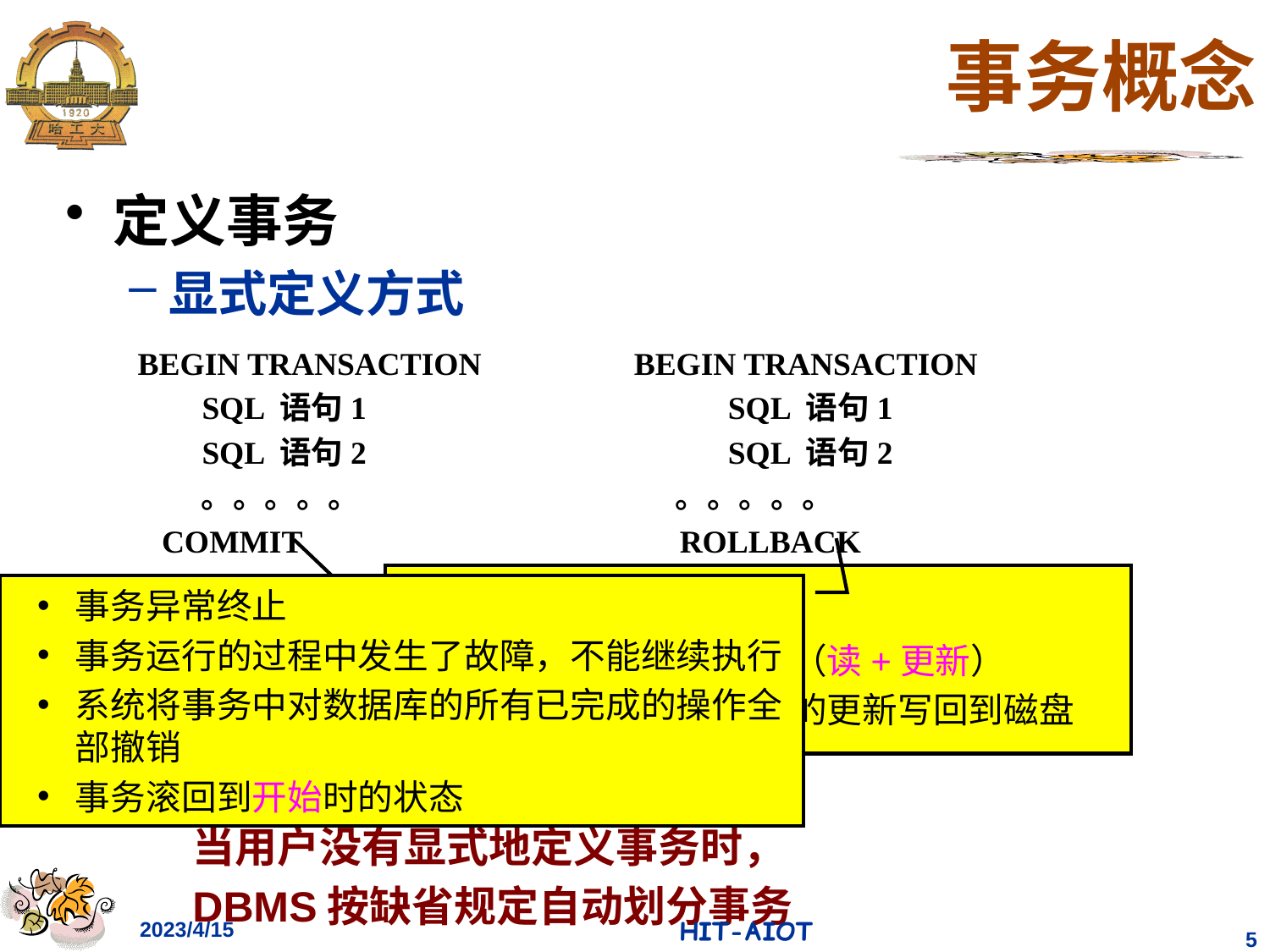

# 事务概念
定义事务
显式定义方式

隐式方式
当用户没有显式地定义事务时，
DBMS按缺省规定自动划分事务

  BEGIN TRANSACTION                   BEGIN TRANSACTION
          SQL 语句1                                             SQL 语句1
          SQL 语句2                                             SQL 语句2
          。。。。。                                            。。。。。
     COMMIT                                               ROLLBACK
事务正常结束
提交事务的所有操作（读+更新）
事务中所有对数据库的更新写回到磁盘
事务异常终止
事务运行的过程中发生了故障，不能继续执行
系统将事务中对数据库的所有已完成的操作全部撤销
事务滚回到开始时的状态
2023/4/15
HIT-AIOT
5